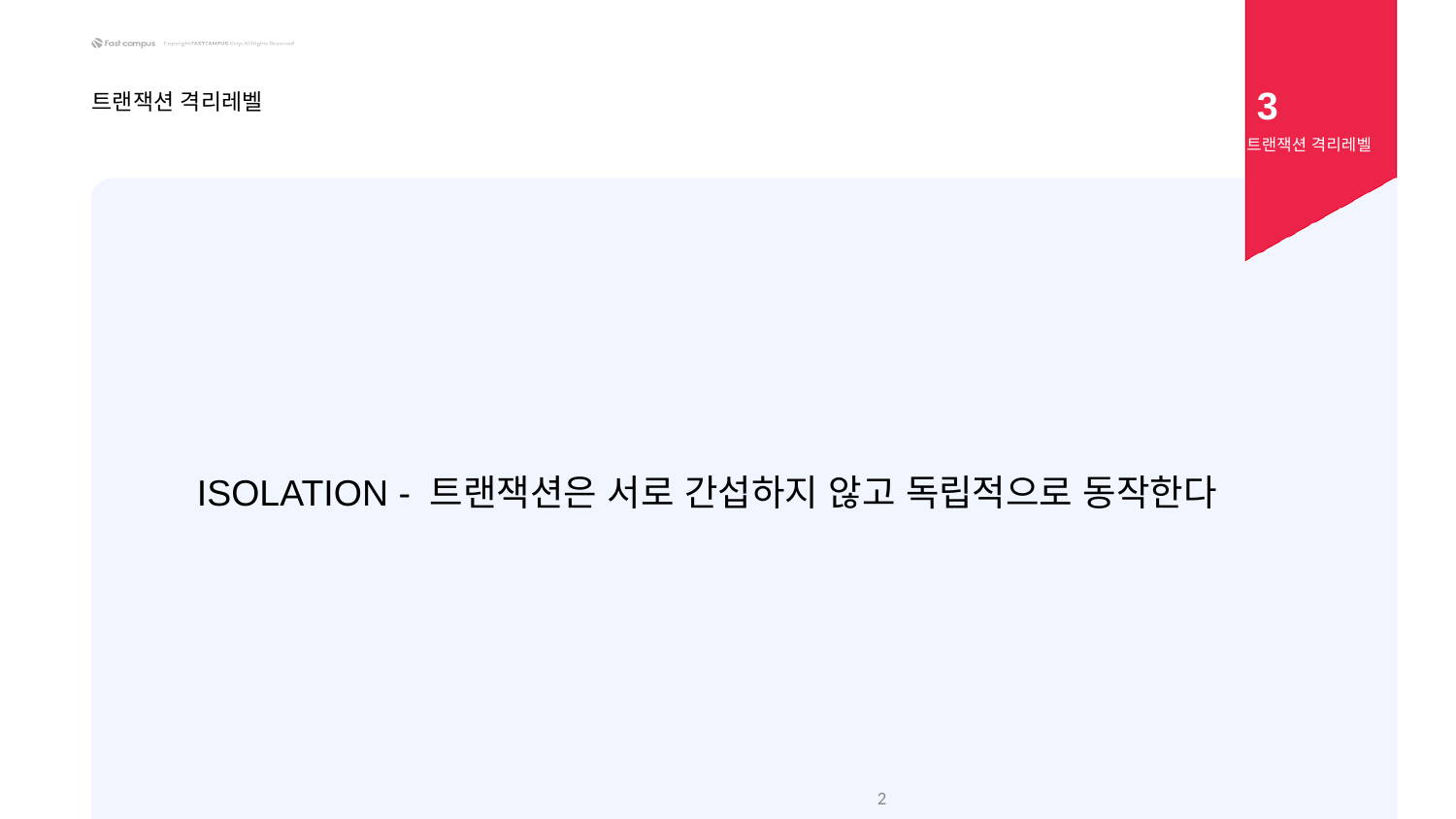

3
트랜잭션 격리레벨
트랜잭션 격리레벨
ISOLATION - 트랜잭션은 서로 간섭하지 않고 독립적으로 동작한다
2